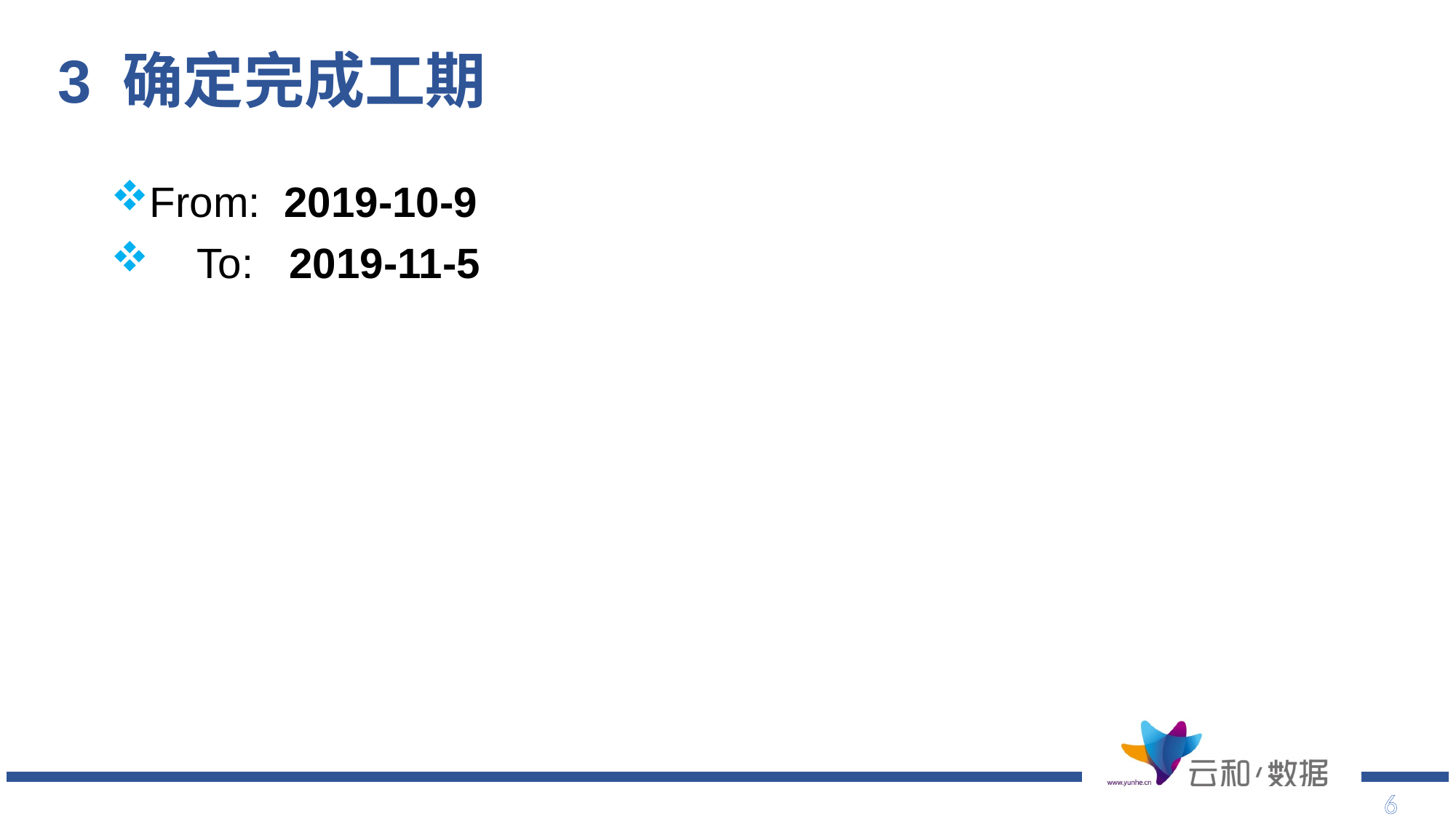

# 3 确定完成工期
From:  2019-10-9
    To:   2019-11-5